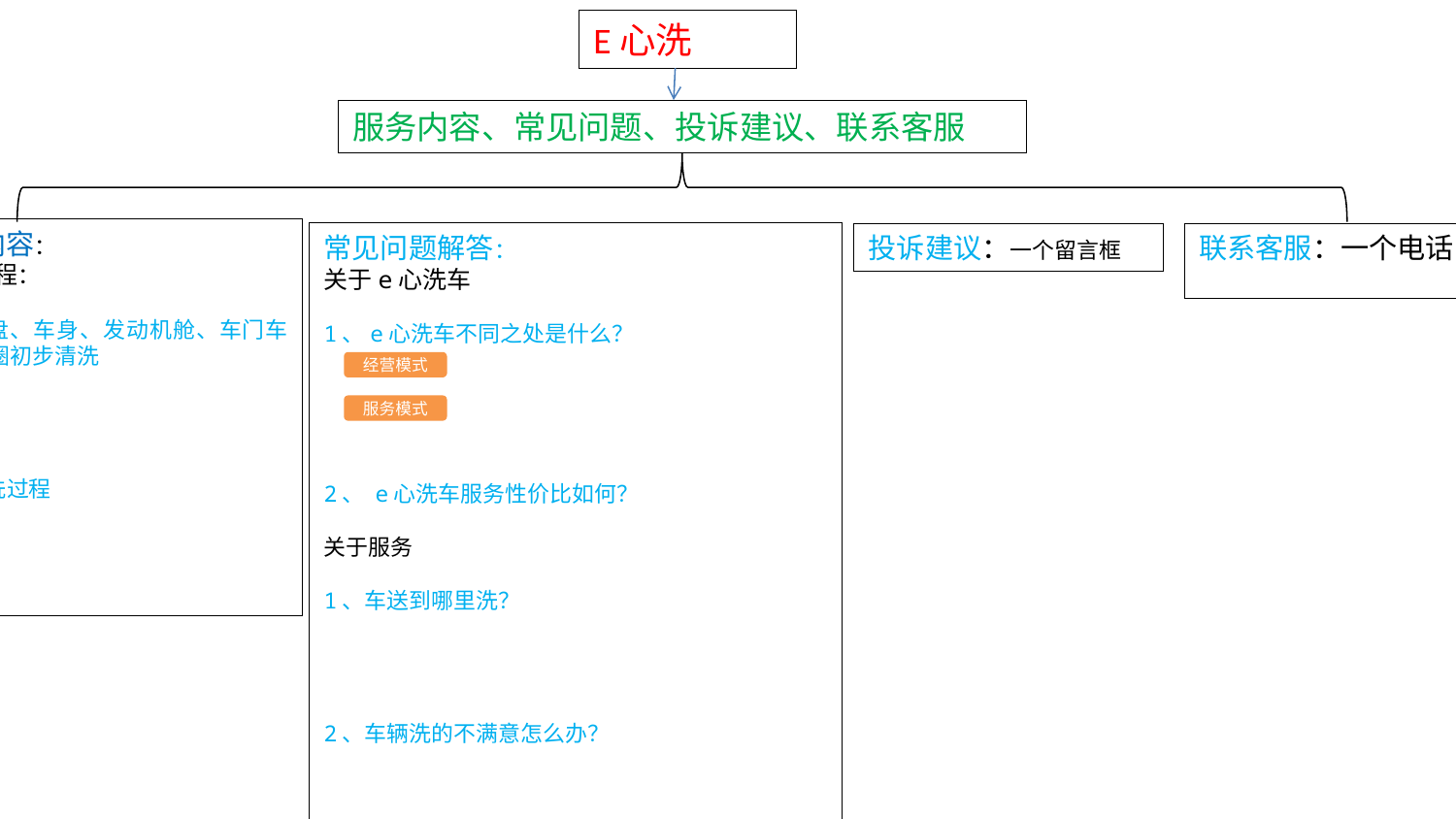

E心洗
服务内容、常见问题、投诉建议、联系客服
服务内容：
精洗过程：

1、底盘、车身、发动机舱、车门车窗、轮圈初步清洗

2、精洗过程

常见问题解答：
关于e心洗车

1、e心洗车不同之处是什么？

2、 e心洗车服务性价比如何？

关于服务

1、车送到哪里洗？

2、车辆洗的不满意怎么办？

3、车辆应该多久洗一次？

经营模式
服务模式
投诉建议：一个留言框
联系客服：一个电话